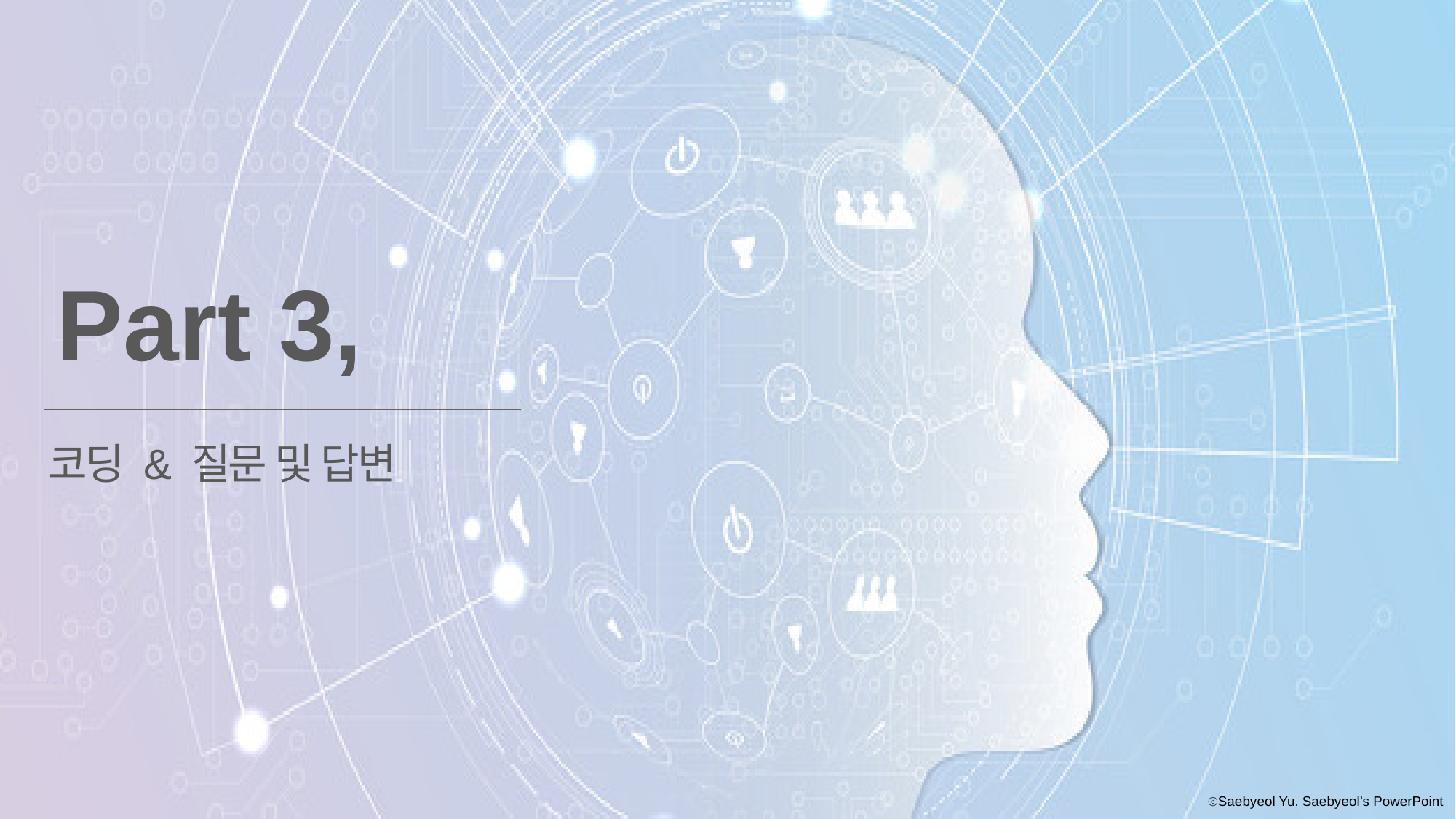

Part 3,
코딩 & 질문 및 답변